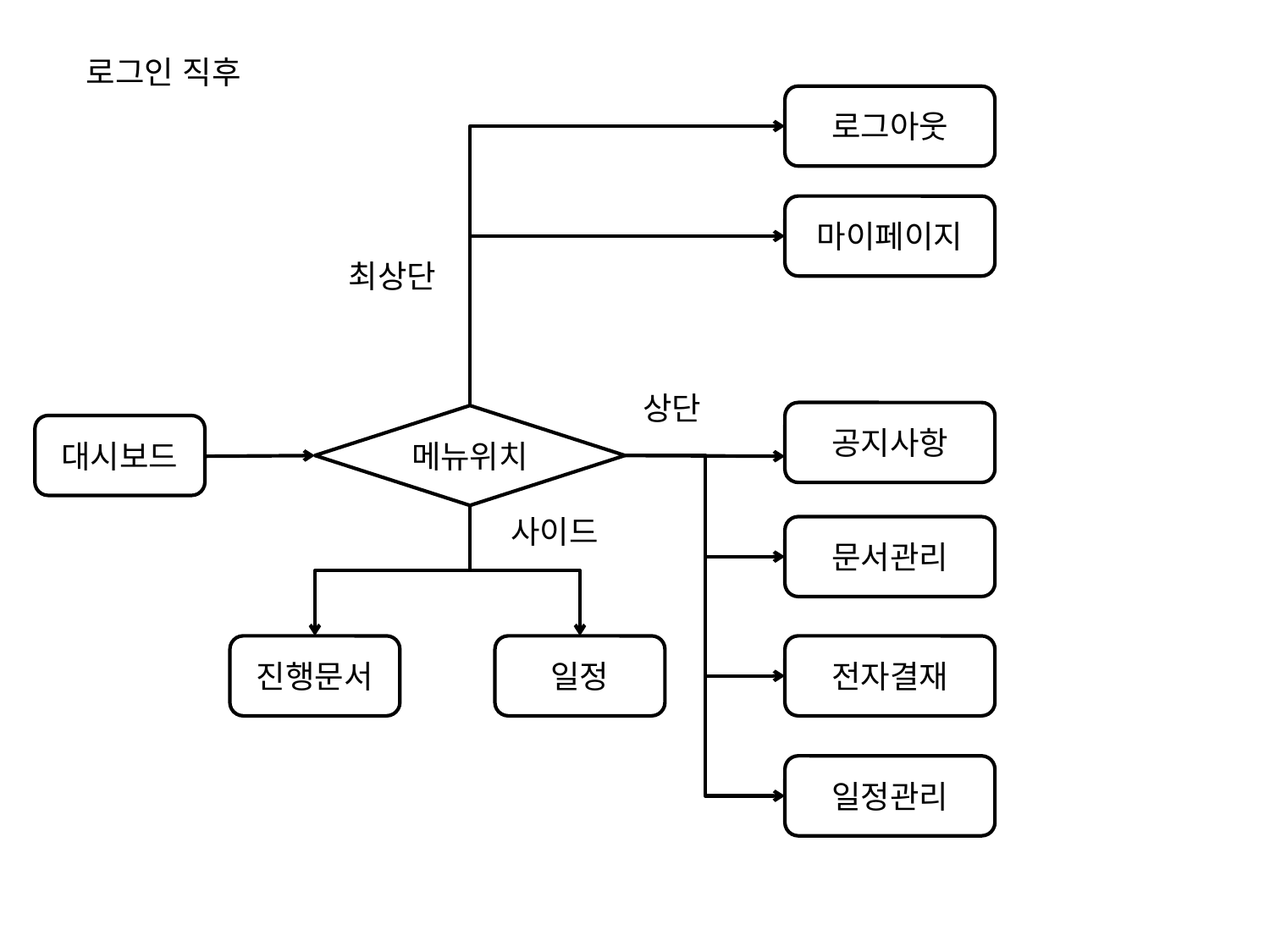

로그인 직후
로그아웃
마이페이지
최상단
상단
공지사항
메뉴위치
대시보드
사이드
문서관리
진행문서
일정
전자결재
일정관리